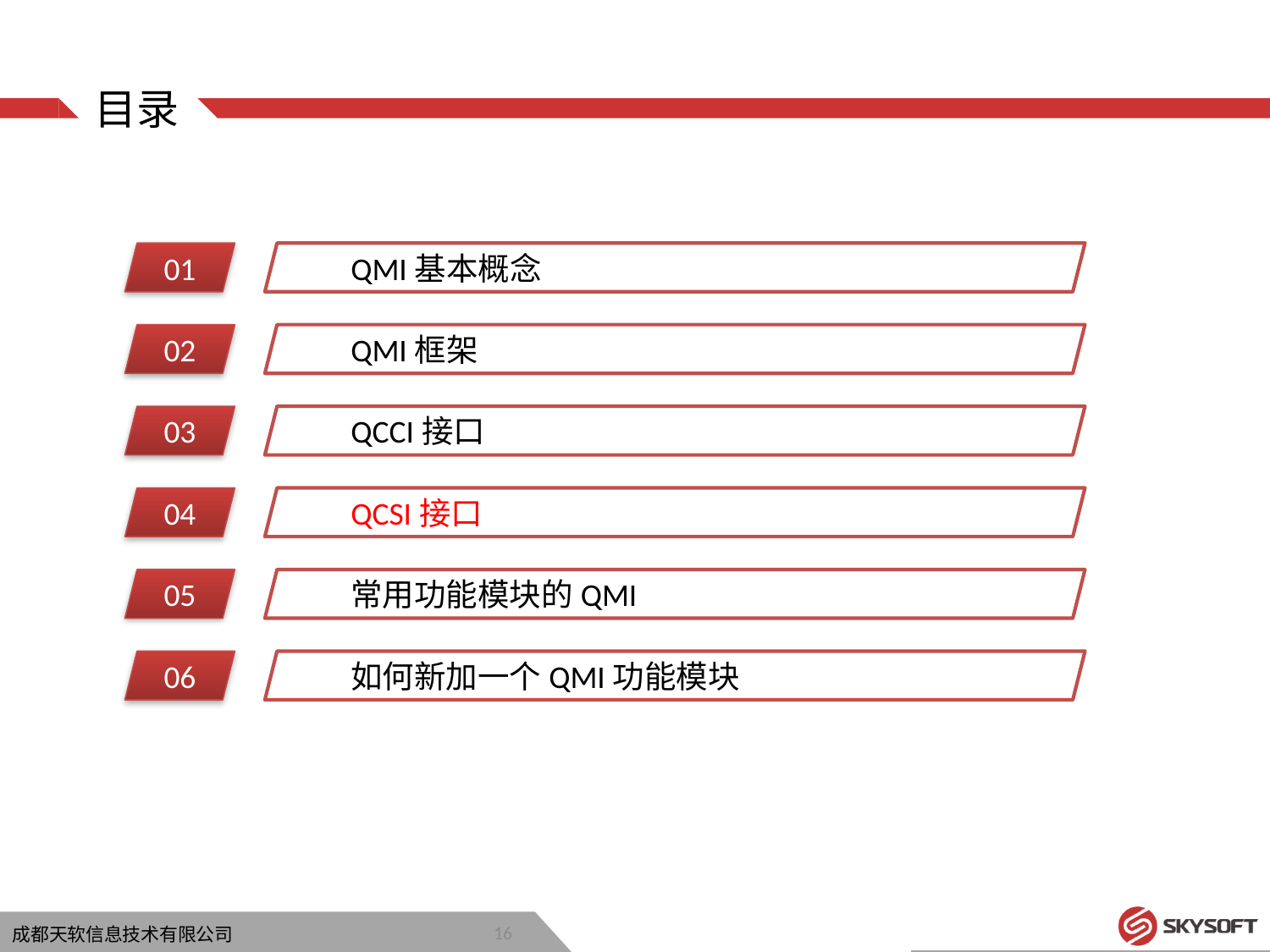

01
QMI基本概念
02
QMI框架
03
QCCI接口
04
QCSI接口
05
常用功能模块的QMI
06
如何新加一个QMI功能模块
16